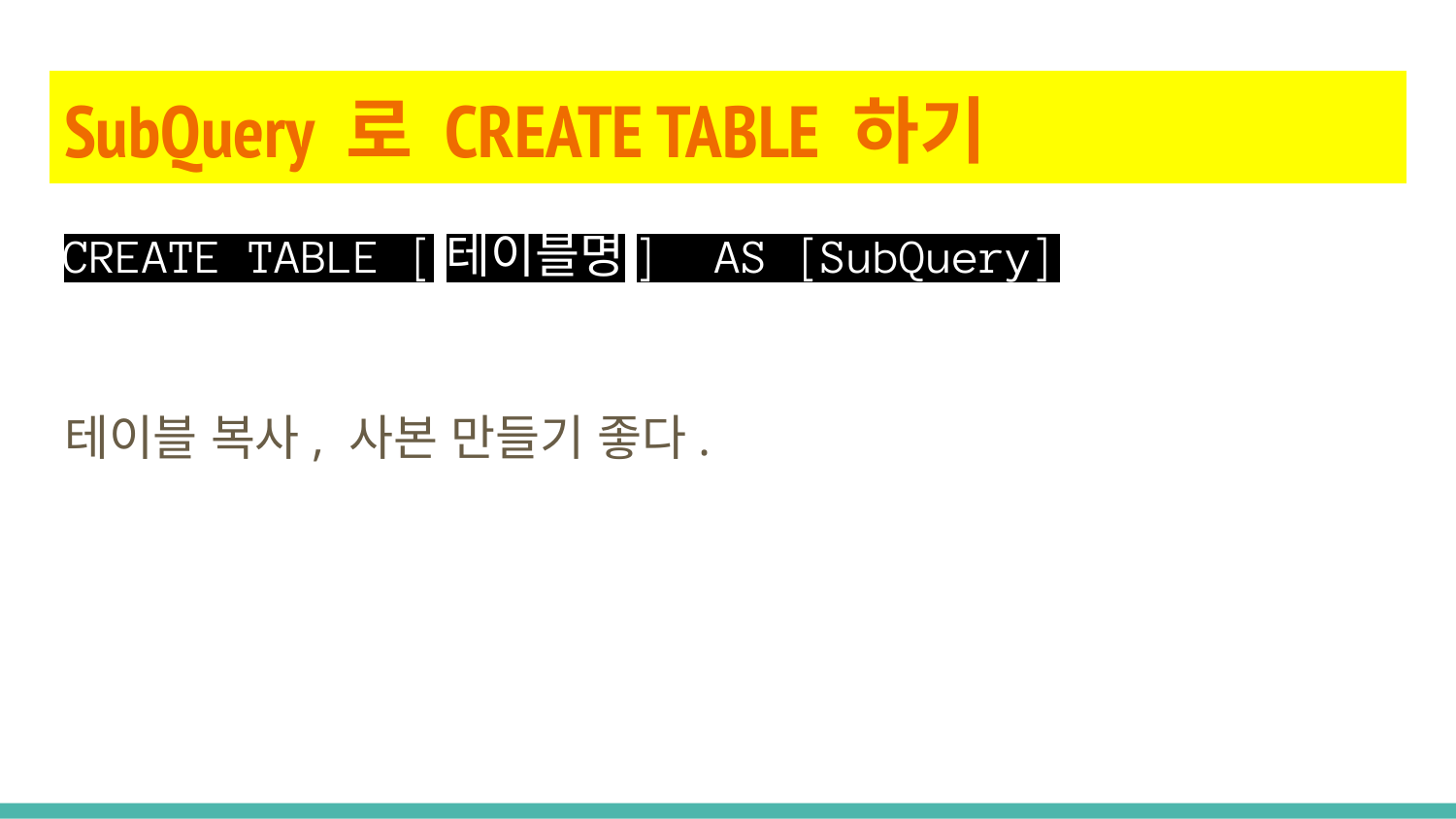

# SubQuery 로 CREATE TABLE 하기
CREATE TABLE [테이블명]  AS [SubQuery]

테이블 복사, 사본 만들기 좋다.